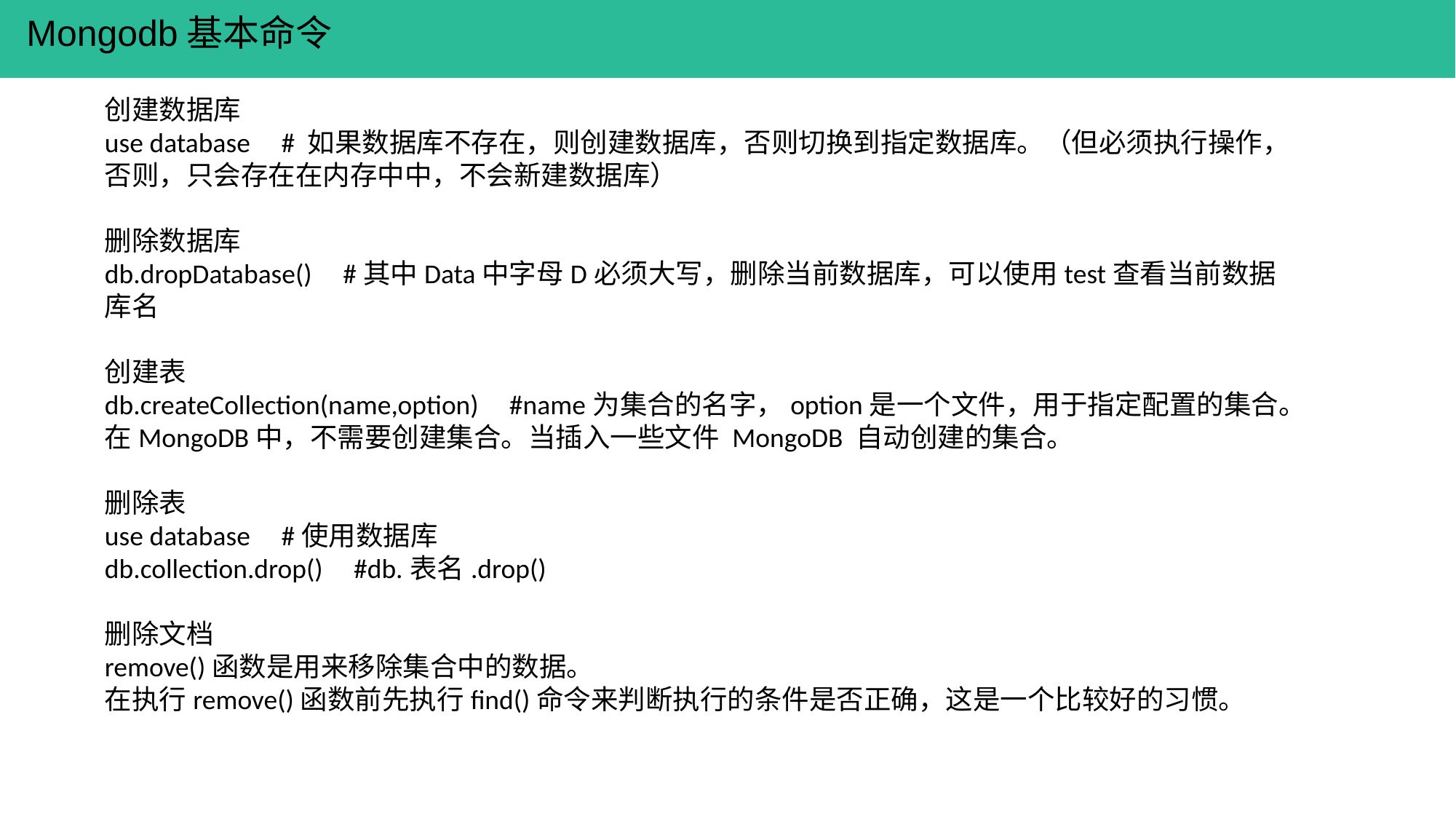

Mongodb基本命令
创建数据库
use database     # 如果数据库不存在，则创建数据库，否则切换到指定数据库。（但必须执行操作，否则，只会存在在内存中中，不会新建数据库）

删除数据库
db.dropDatabase()     #其中Data中字母D必须大写，删除当前数据库，可以使用test查看当前数据库名

创建表
db.createCollection(name,option)     #name为集合的名字，option是一个文件，用于指定配置的集合。
在MongoDB中，不需要创建集合。当插入一些文件 MongoDB 自动创建的集合。

删除表
use database     #使用数据库
db.collection.drop()     #db.表名.drop()

删除文档
remove()函数是用来移除集合中的数据。
在执行remove()函数前先执行find()命令来判断执行的条件是否正确，这是一个比较好的习惯。